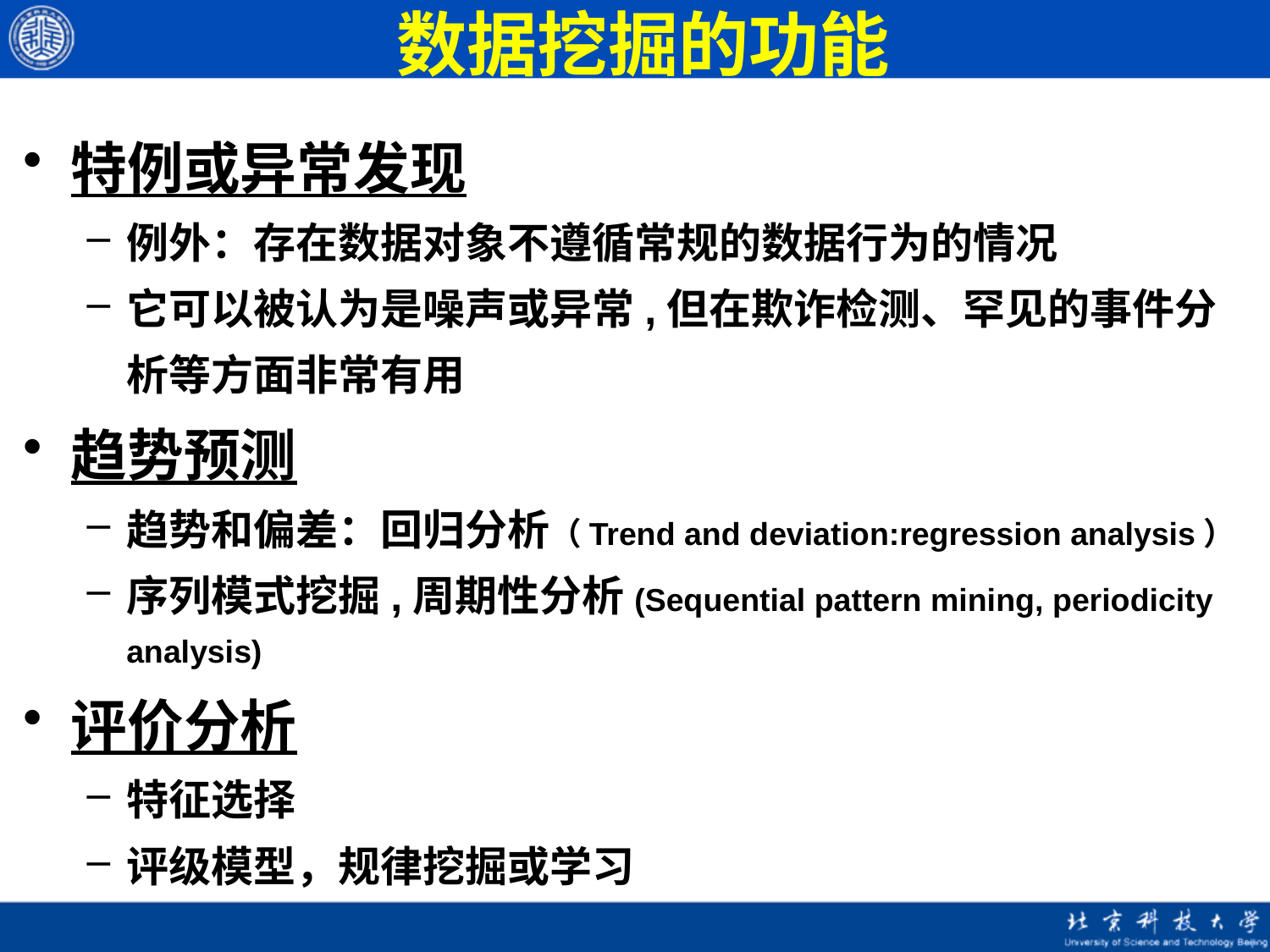

# 数据挖掘的功能
特例或异常发现
例外：存在数据对象不遵循常规的数据行为的情况
它可以被认为是噪声或异常,但在欺诈检测、罕见的事件分析等方面非常有用
趋势预测
趋势和偏差：回归分析（Trend and deviation:regression analysis）
序列模式挖掘,周期性分析(Sequential pattern mining, periodicity analysis)
评价分析
特征选择
评级模型，规律挖掘或学习